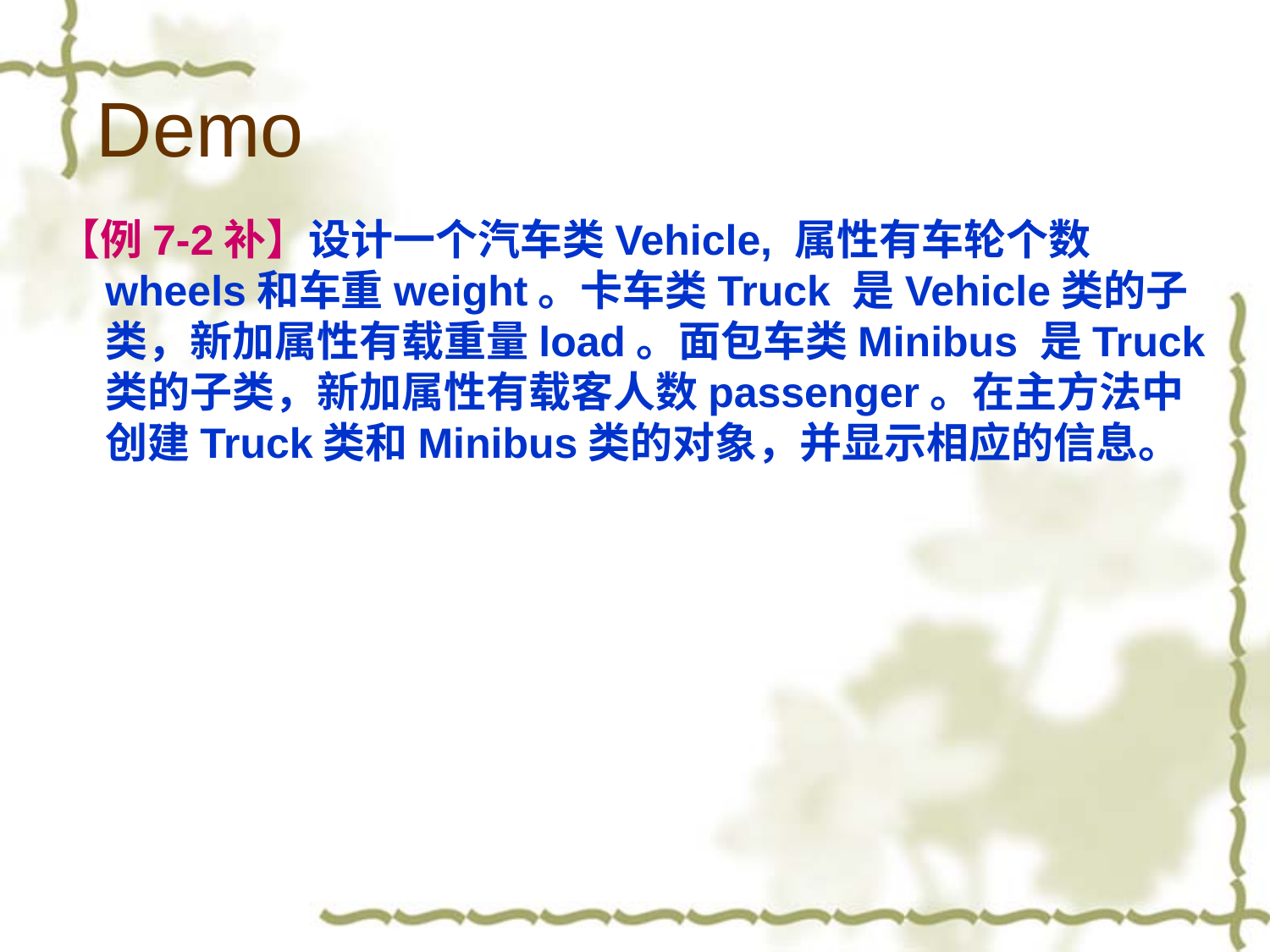

# Demo
【例7-2补】设计一个汽车类Vehicle, 属性有车轮个数wheels和车重weight。卡车类Truck 是Vehicle类的子类，新加属性有载重量load。面包车类Minibus 是Truck类的子类，新加属性有载客人数passenger。在主方法中创建Truck类和Minibus类的对象，并显示相应的信息。